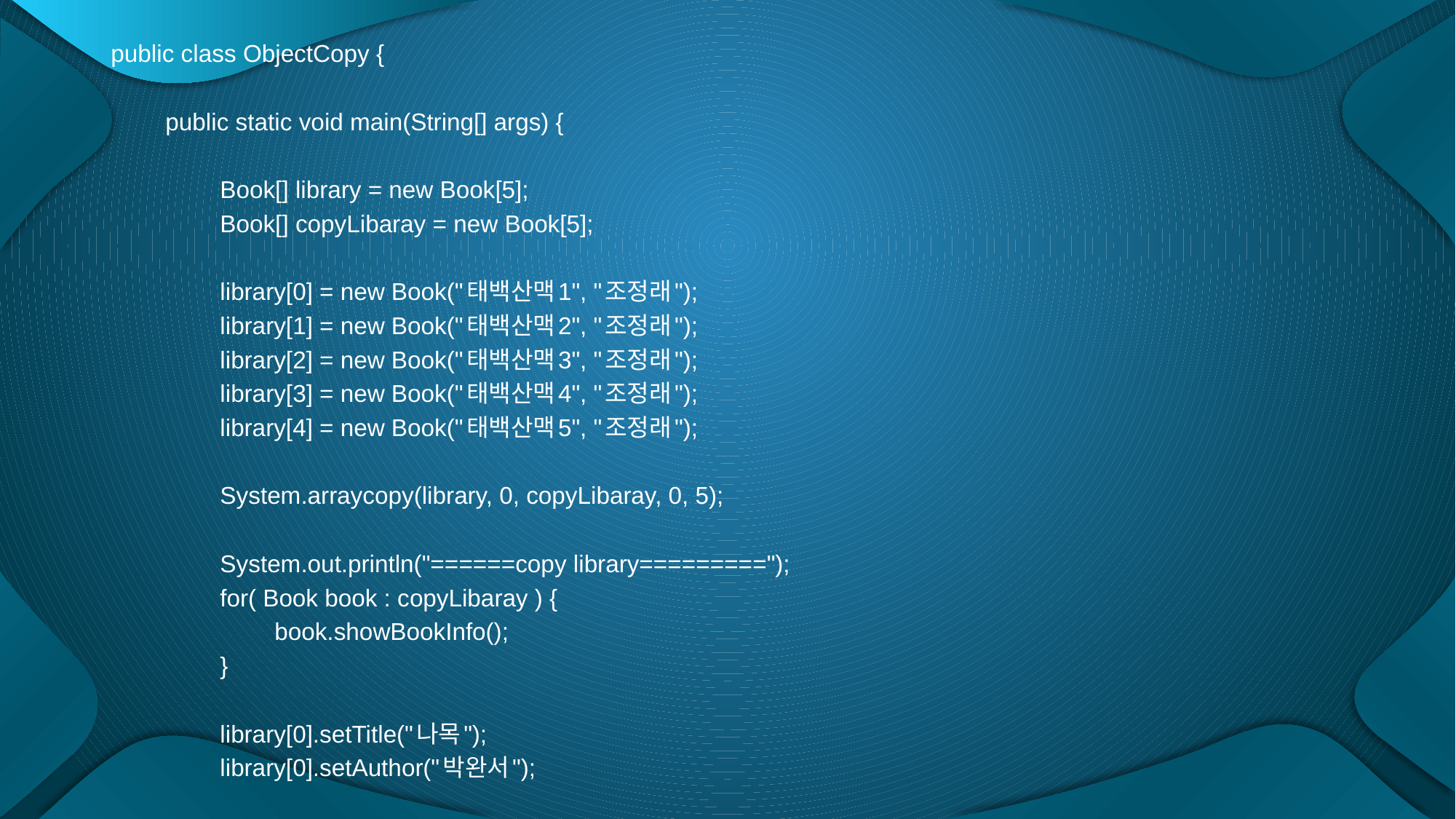

public class ObjectCopy {

	public static void main(String[] args) {

		Book[] library = new Book[5];
		Book[] copyLibaray = new Book[5];

		library[0] = new Book("태백산맥1", "조정래");
		library[1] = new Book("태백산맥2", "조정래");
		library[2] = new Book("태백산맥3", "조정래");
		library[3] = new Book("태백산맥4", "조정래");
		library[4] = new Book("태백산맥5", "조정래");

		System.arraycopy(library, 0, copyLibaray, 0, 5);

		System.out.println("======copy library=========");
		for( Book book : copyLibaray ) {
			book.showBookInfo();
		}

		library[0].setTitle("나목");
		library[0].setAuthor("박완서");